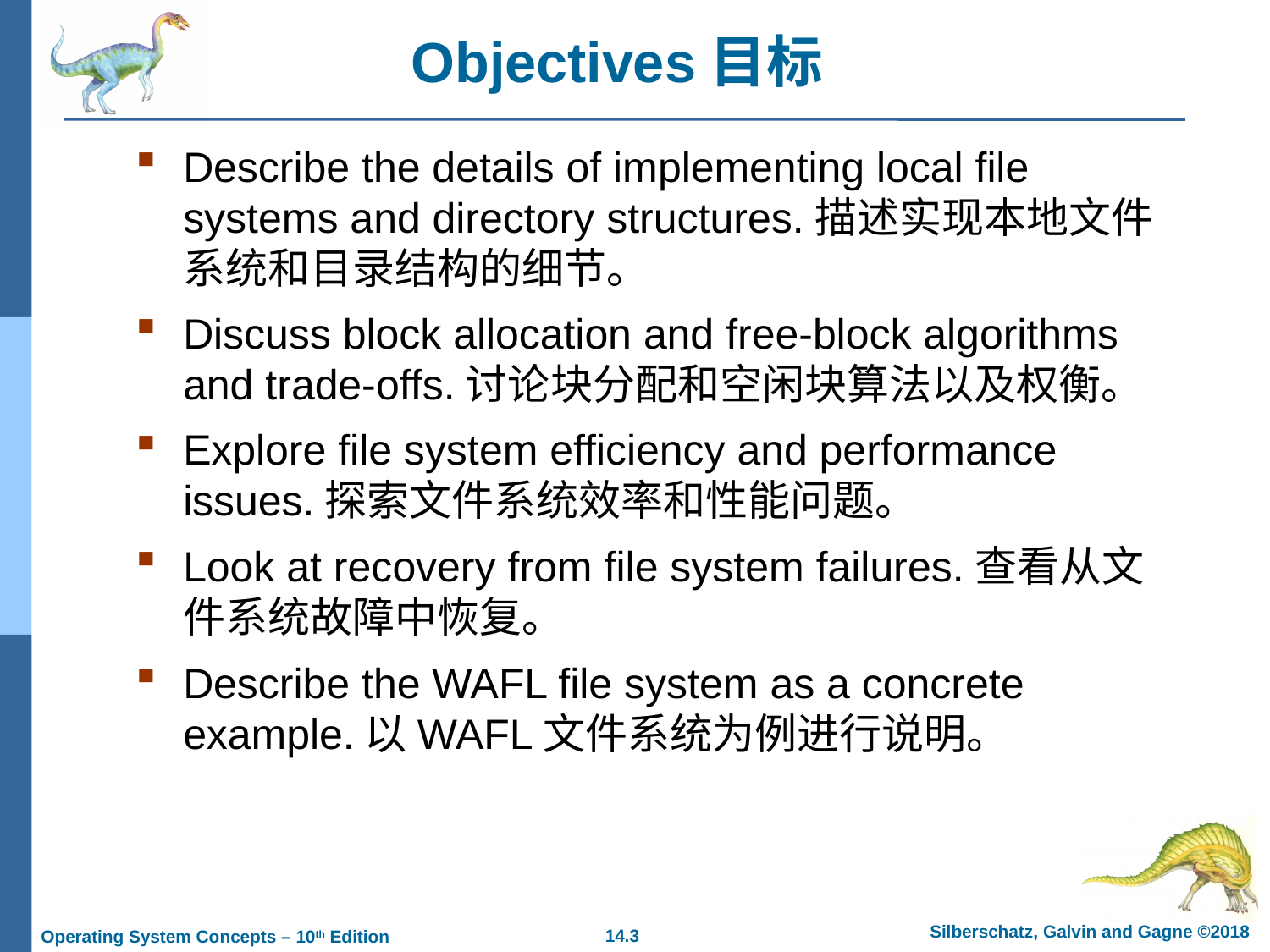

# Objectives目标
Describe the details of implementing local file systems and directory structures.描述实现本地文件系统和目录结构的细节。
Discuss block allocation and free-block algorithms and trade-offs.讨论块分配和空闲块算法以及权衡。
Explore file system efficiency and performance issues.探索文件系统效率和性能问题。
Look at recovery from file system failures.查看从文件系统故障中恢复。
Describe the WAFL file system as a concrete example.以WAFL文件系统为例进行说明。